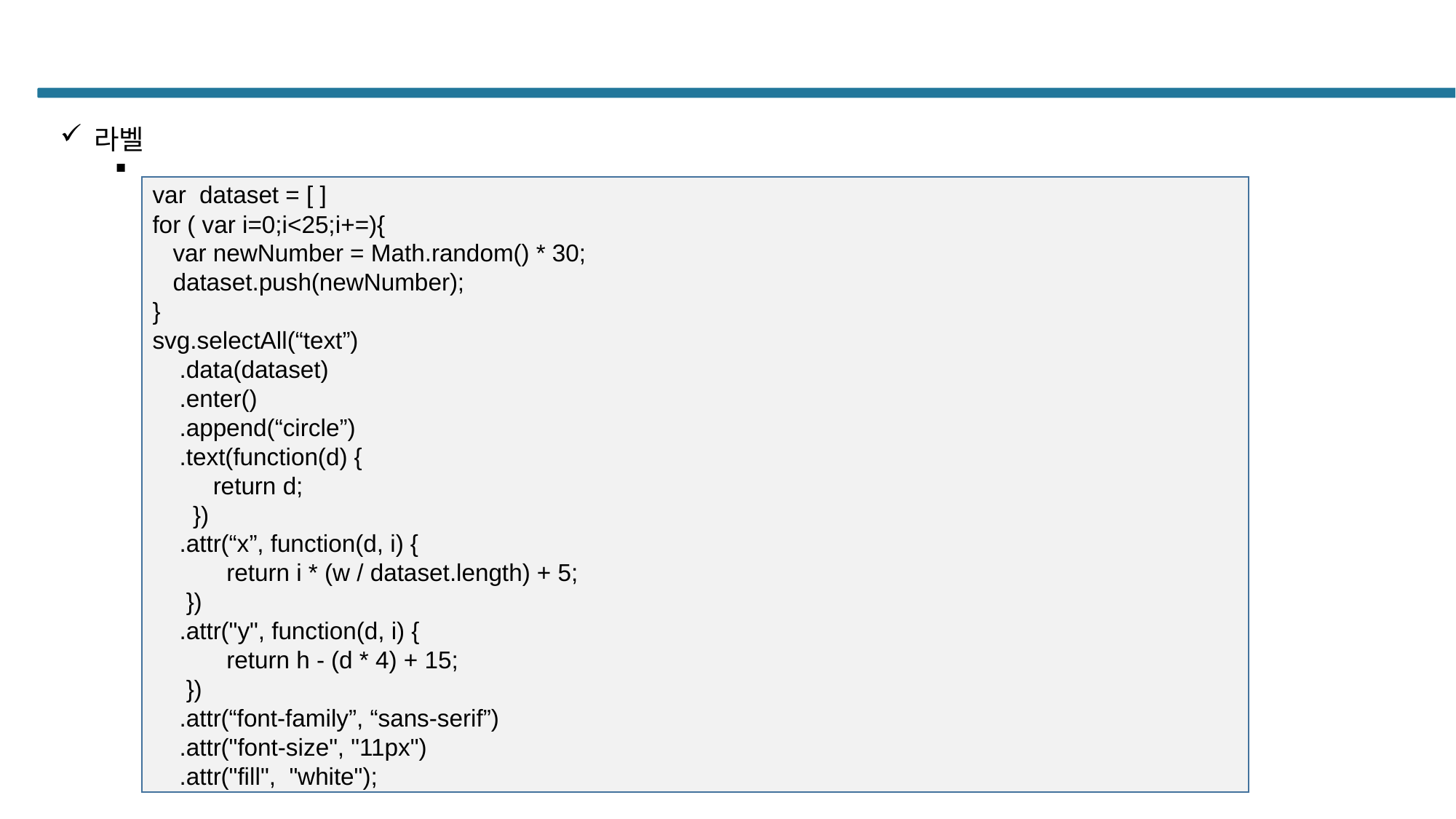

#
라벨

var  dataset = [ ]
for ( var i=0;i<25;i+=){
   var newNumber = Math.random() * 30;
   dataset.push(newNumber);
}
svg.selectAll(“text”)
    .data(dataset)
    .enter()
    .append(“circle”)
    .text(function(d) {
         return d;
      })
    .attr(“x”, function(d, i) {
           return i * (w / dataset.length) + 5;
     })
    .attr("y", function(d, i) {
           return h - (d * 4) + 15;
     })
    .attr(“font-family”, “sans-serif”)
    .attr("font-size", "11px")
    .attr("fill",  "white");